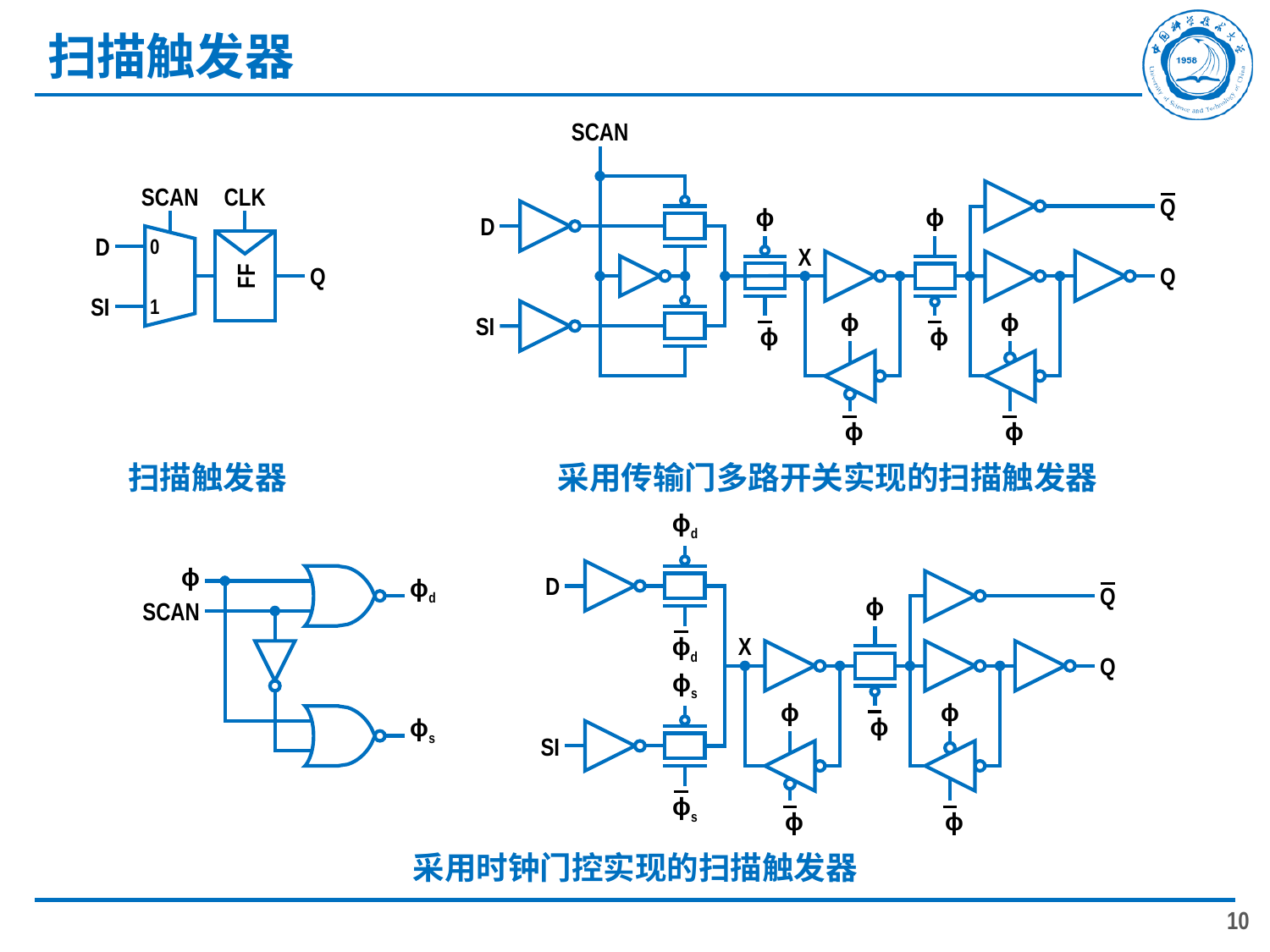

# 扫描触发器
SCAN

Q

ϕ
ϕ

D

X

Q

SI
ϕ
ϕ

ϕ
ϕ
ϕ

ϕ
SCAN
CLK
D
0
FF

Q
SI
1
扫描触发器
采用传输门多路开关实现的扫描触发器
ϕd

D
Q

ϕ

ϕd

X

Q

ϕs
ϕ
ϕ

ϕ

ϕ

SI

ϕs
ϕ
ϕ

ϕd
SCAN

ϕs
采用时钟门控实现的扫描触发器
10